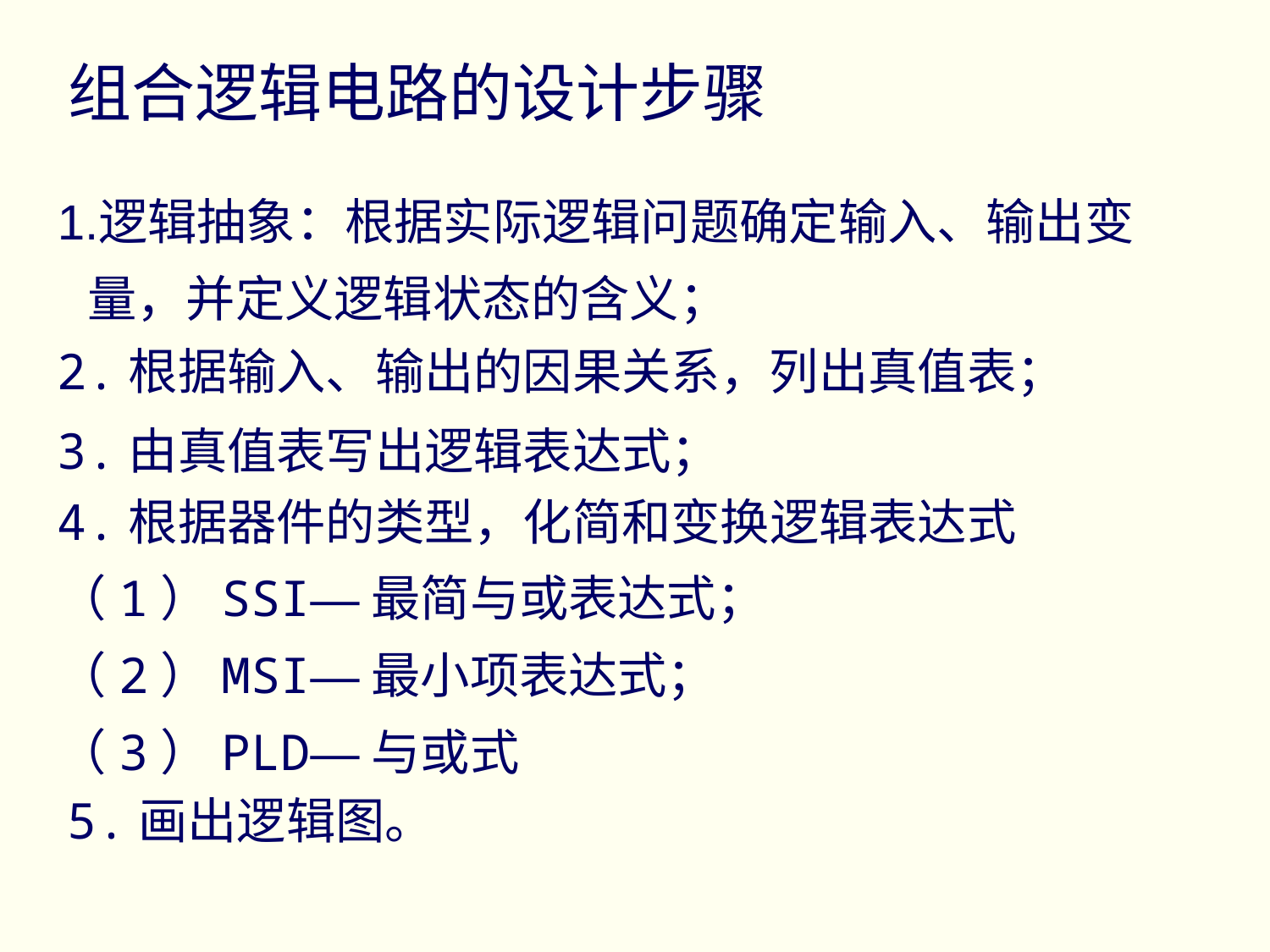

组合逻辑电路的设计步骤
逻辑抽象：根据实际逻辑问题确定输入、输出变量，并定义逻辑状态的含义；
2.根据输入、输出的因果关系，列出真值表；
3.由真值表写出逻辑表达式；
4.根据器件的类型，化简和变换逻辑表达式
（1）SSI—最简与或表达式；
（2）MSI—最小项表达式；
（3）PLD—与或式
5.画出逻辑图。